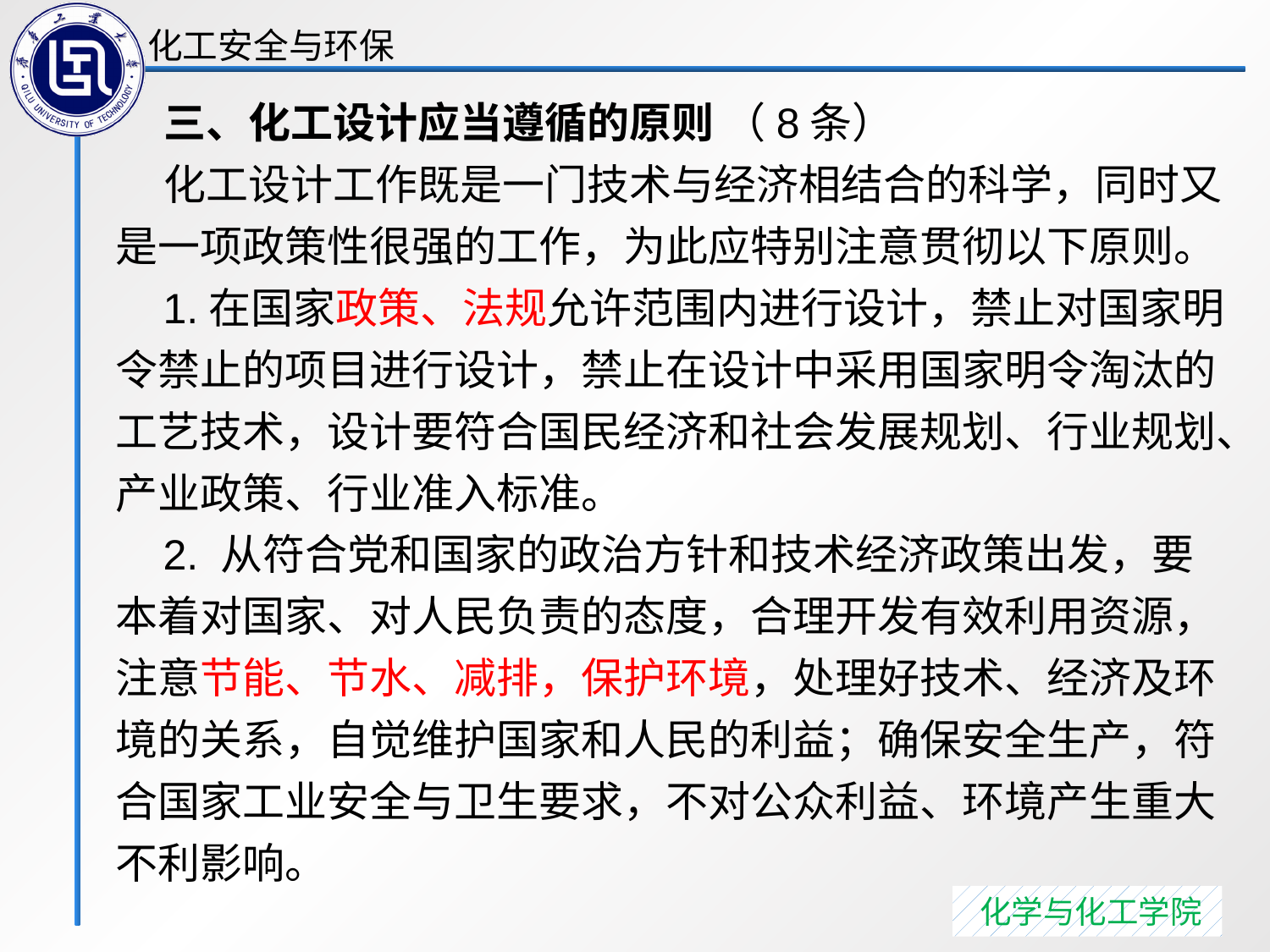

三、化工设计应当遵循的原则 （8条）
    化工设计工作既是一门技术与经济相结合的科学，同时又是一项政策性很强的工作，为此应特别注意贯彻以下原则。
    1.在国家政策、法规允许范围内进行设计，禁止对国家明令禁止的项目进行设计，禁止在设计中采用国家明令淘汰的工艺技术，设计要符合国民经济和社会发展规划、行业规划、产业政策、行业准入标准。
    2. 从符合党和国家的政治方针和技术经济政策出发，要本着对国家、对人民负责的态度，合理开发有效利用资源，注意节能、节水、减排，保护环境，处理好技术、经济及环境的关系，自觉维护国家和人民的利益；确保安全生产，符合国家工业安全与卫生要求，不对公众利益、环境产生重大不利影响。